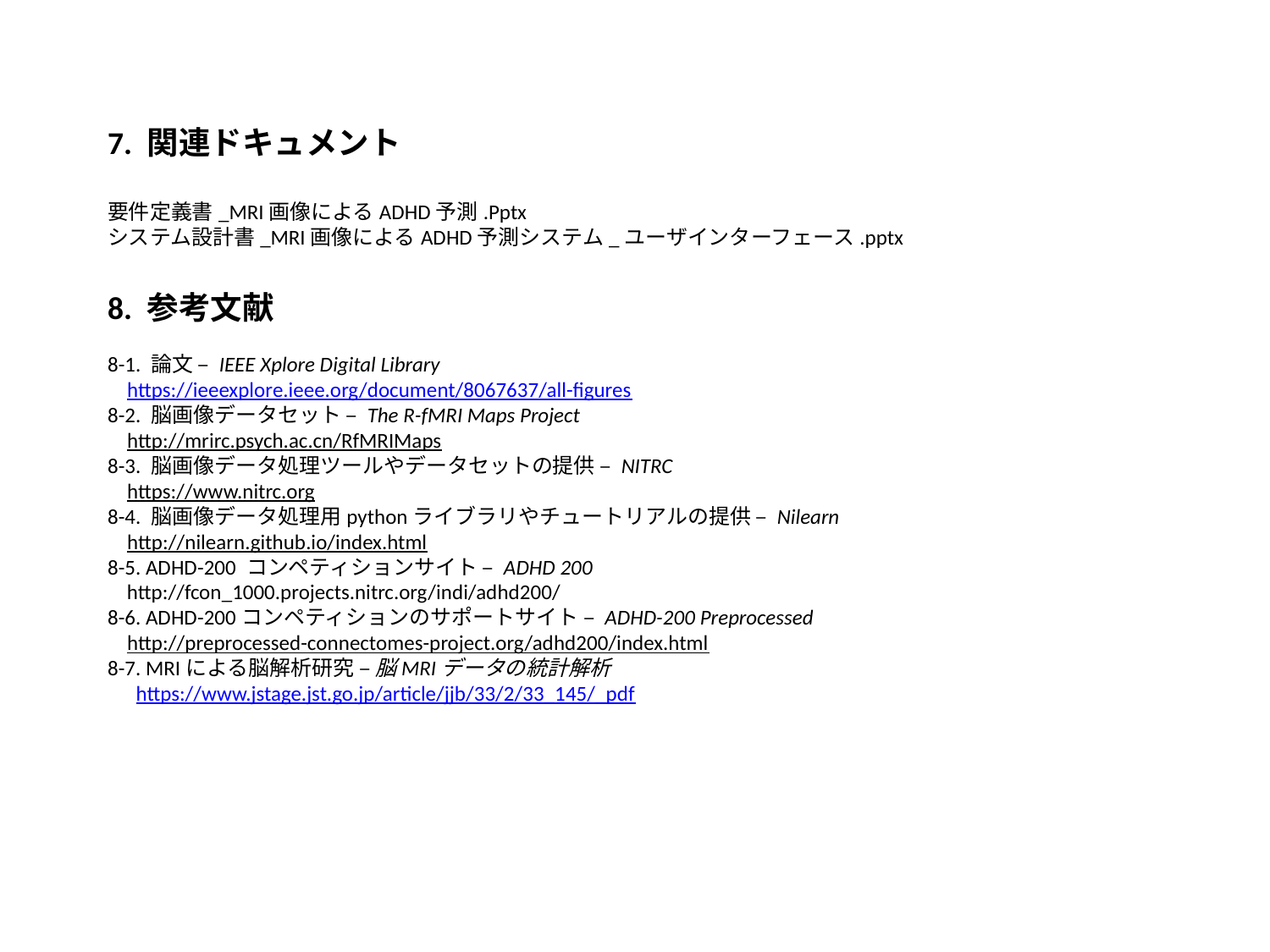

# 7. 関連ドキュメント 要件定義書_MRI画像によるADHD予測.Pptx システム設計書_MRI画像によるADHD予測システム_ユーザインターフェース.pptx 8. 参考文献 8-1. 論文 – IEEE Xplore Digital Library https://ieeexplore.ieee.org/document/8067637/all-figures 8-2. 脳画像データセット – The R-fMRI Maps Project http://mrirc.psych.ac.cn/RfMRIMaps 8-3. 脳画像データ処理ツールやデータセットの提供 – NITRC https://www.nitrc.org 8-4. 脳画像データ処理用pythonライブラリやチュートリアルの提供 – Nilearn http://nilearn.github.io/index.html 8-5. ADHD-200 コンペティションサイト – ADHD 200 http://fcon_1000.projects.nitrc.org/indi/adhd200/ 8-6. ADHD-200コンペティションのサポートサイト – ADHD-200 Preprocessed http://preprocessed-connectomes-project.org/adhd200/index.html 8-7. MRIによる脳解析研究 – 脳MRIデータの統計解析 https://www.jstage.jst.go.jp/article/jjb/33/2/33_145/_pdf